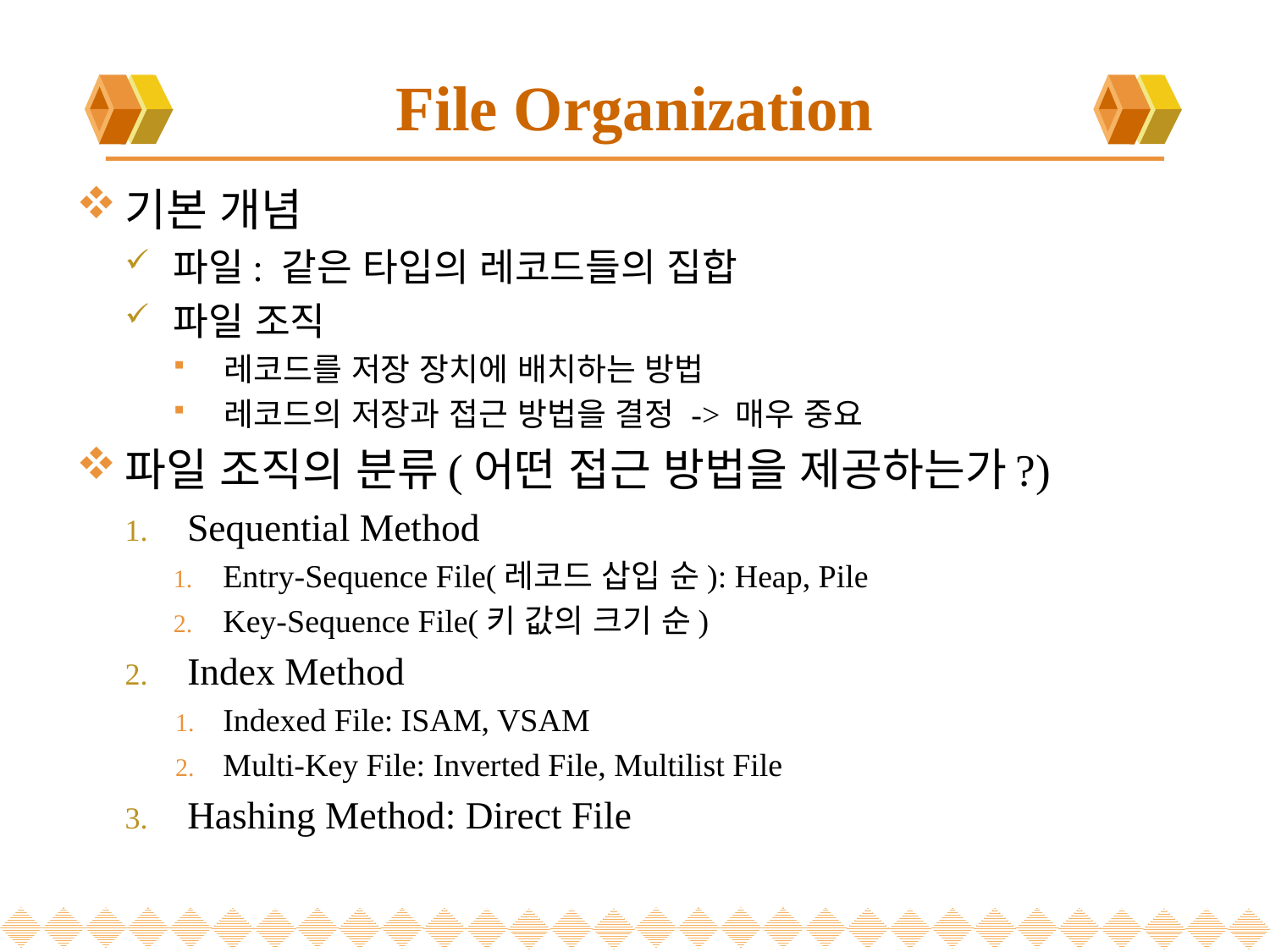

# File Organization
기본 개념
파일: 같은 타입의 레코드들의 집합
파일 조직
레코드를 저장 장치에 배치하는 방법
레코드의 저장과 접근 방법을 결정 -> 매우 중요
파일 조직의 분류(어떤 접근 방법을 제공하는가?)
Sequential Method
Entry-Sequence File(레코드 삽입 순): Heap, Pile
Key-Sequence File(키 값의 크기 순)
Index Method
Indexed File: ISAM, VSAM
Multi-Key File: Inverted File, Multilist File
Hashing Method: Direct File